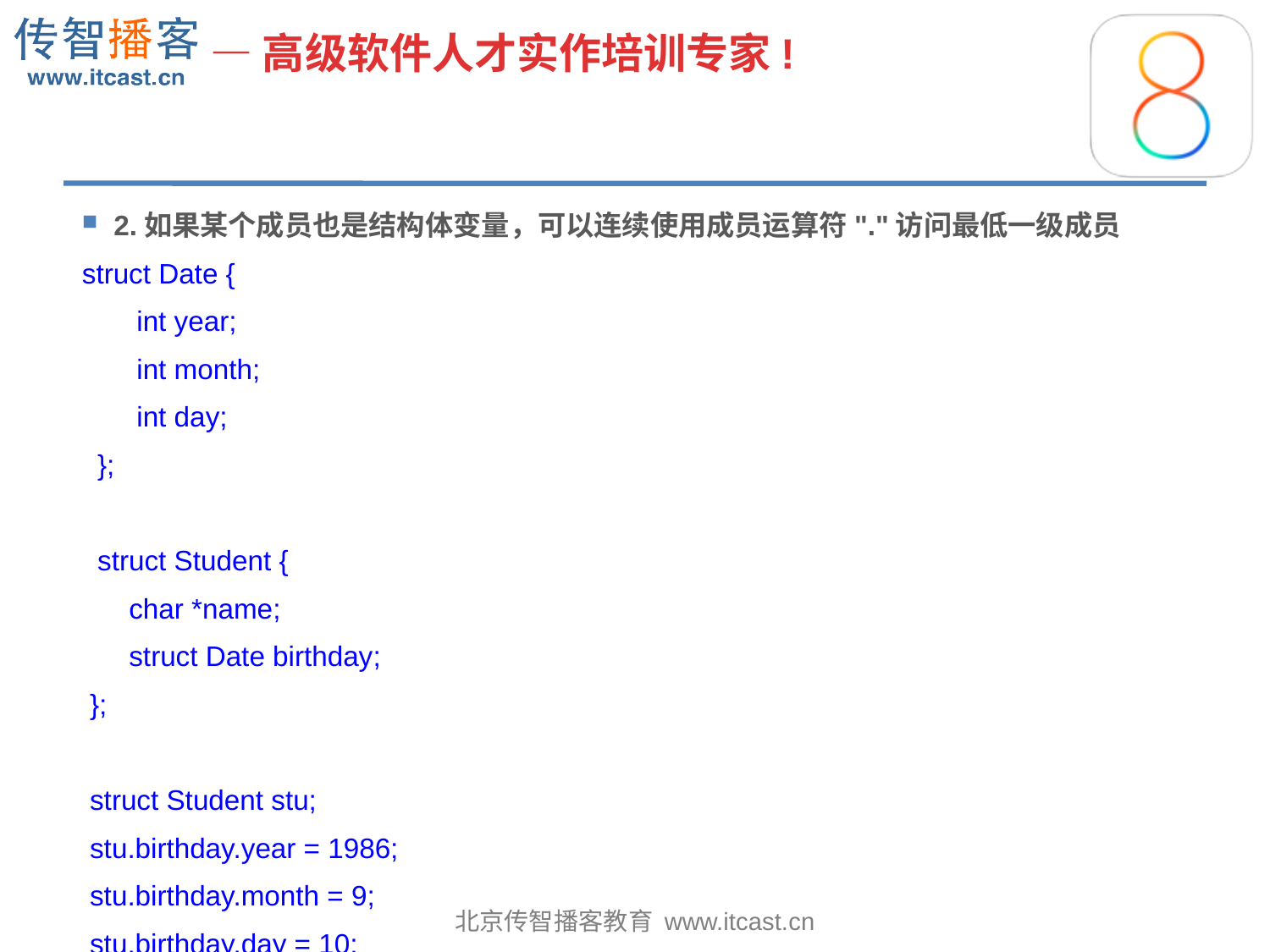

#
2.如果某个成员也是结构体变量，可以连续使用成员运算符"."访问最低一级成员
struct Date {
       int year;
       int month;
       int day;
  };

  struct Student {
      char *name;
      struct Date birthday;
 };

 struct Student stu;
 stu.birthday.year = 1986;
 stu.birthday.month = 9;
 stu.birthday.day = 10;